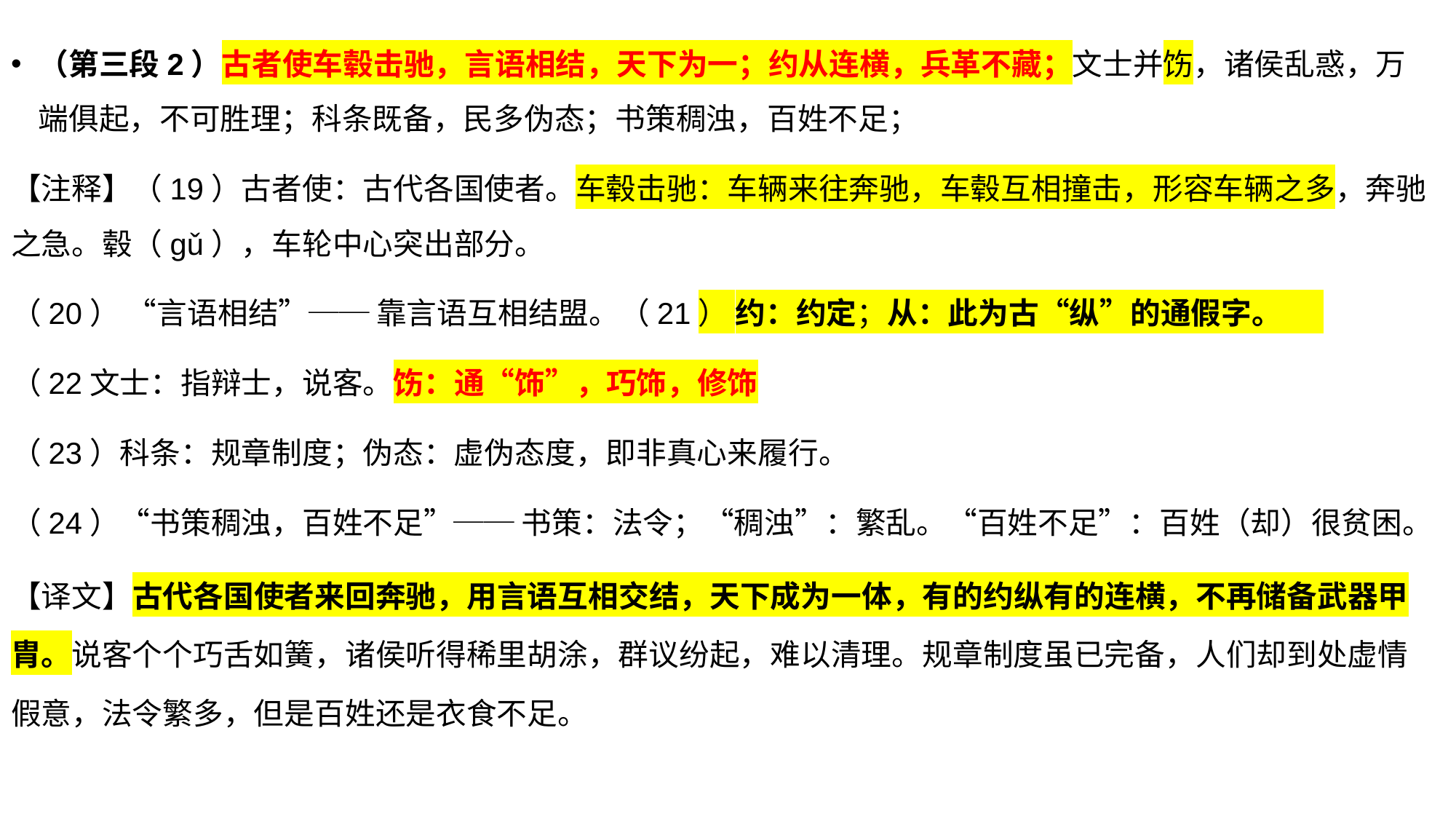

（第三段2）古者使车毂击驰，言语相结，天下为一；约从连横，兵革不藏；文士并饬，诸侯乱惑，万端俱起，不可胜理；科条既备，民多伪态；书策稠浊，百姓不足；
【注释】（19）古者使：古代各国使者。车毂击驰：车辆来往奔驰，车毂互相撞击，形容车辆之多，奔驰之急。毂（gǔ），车轮中心突出部分。
（20） “言语相结”── 靠言语互相结盟。（21） 约：约定；从：此为古“纵”的通假字。
（22文士：指辩士，说客。饬：通“饰”，巧饰，修饰
（23）科条：规章制度；伪态：虚伪态度，即非真心来履行。
（24）“书策稠浊，百姓不足”── 书策：法令；“稠浊”：繁乱。“百姓不足”：百姓（却）很贫困。
【译文】古代各国使者来回奔驰，用言语互相交结，天下成为一体，有的约纵有的连横，不再储备武器甲胄。说客个个巧舌如簧，诸侯听得稀里胡涂，群议纷起，难以清理。规章制度虽已完备，人们却到处虚情假意，法令繁多，但是百姓还是衣食不足。